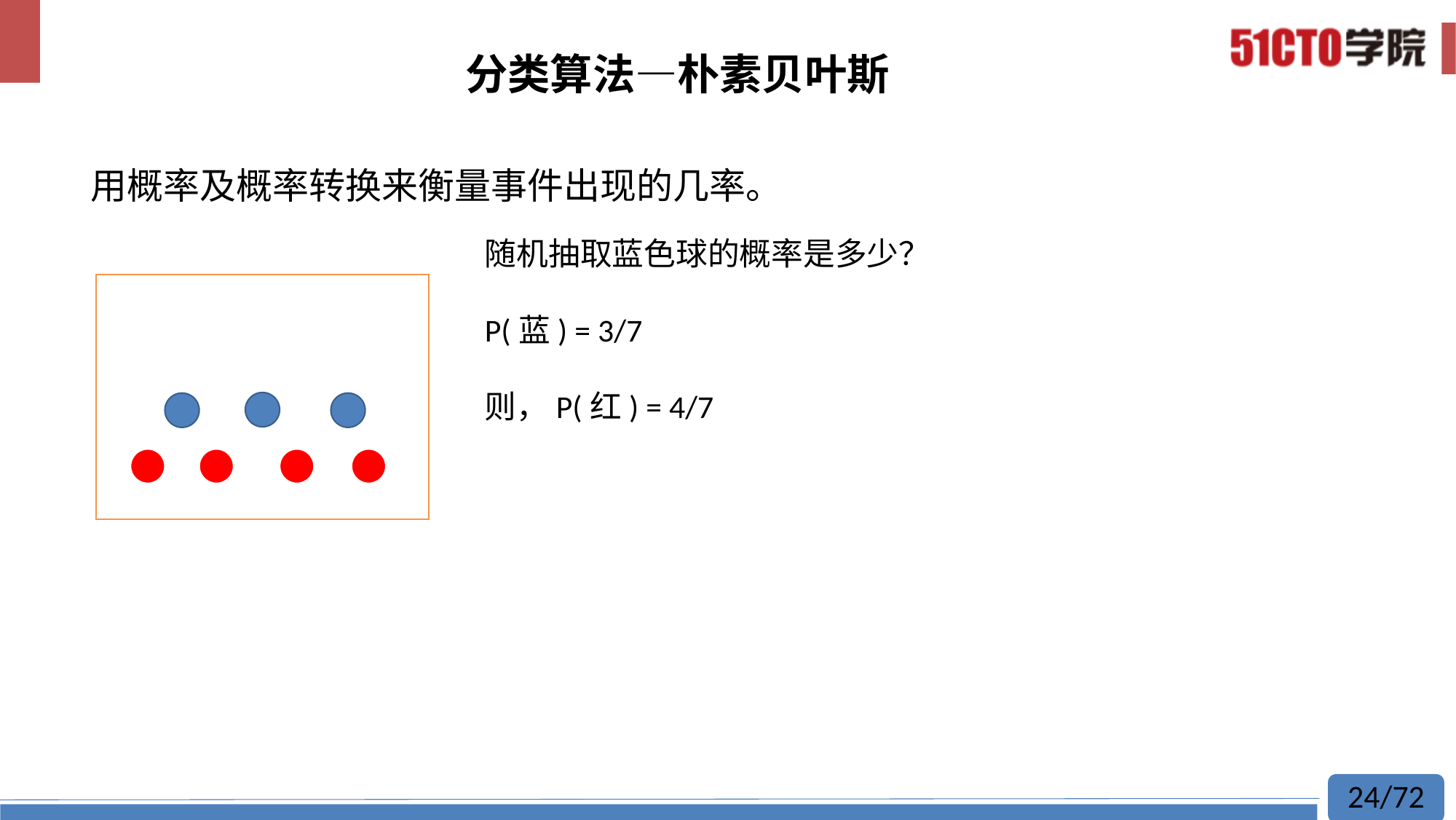

# 分类算法—朴素贝叶斯
用概率及概率转换来衡量事件出现的几率。

随机抽取蓝色球的概率是多少？

P(蓝) = 3/7

则，P(红) = 4/7